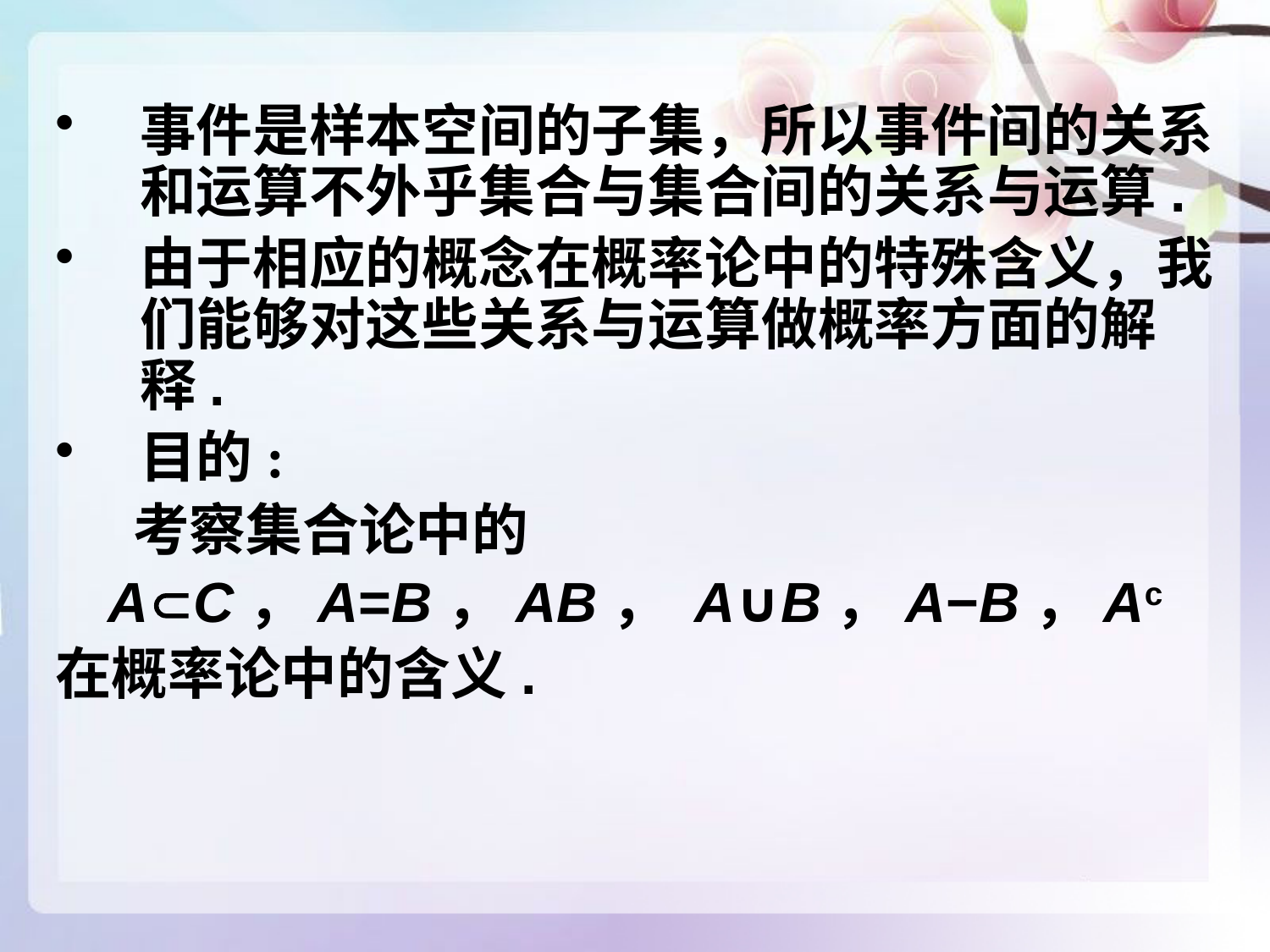

事件是样本空间的子集，所以事件间的关系和运算不外乎集合与集合间的关系与运算.
由于相应的概念在概率论中的特殊含义，我们能够对这些关系与运算做概率方面的解释.
目的:
     考察集合论中的
A⊂C，A=B，AB， A∪B，A−B，Ac
在概率论中的含义.